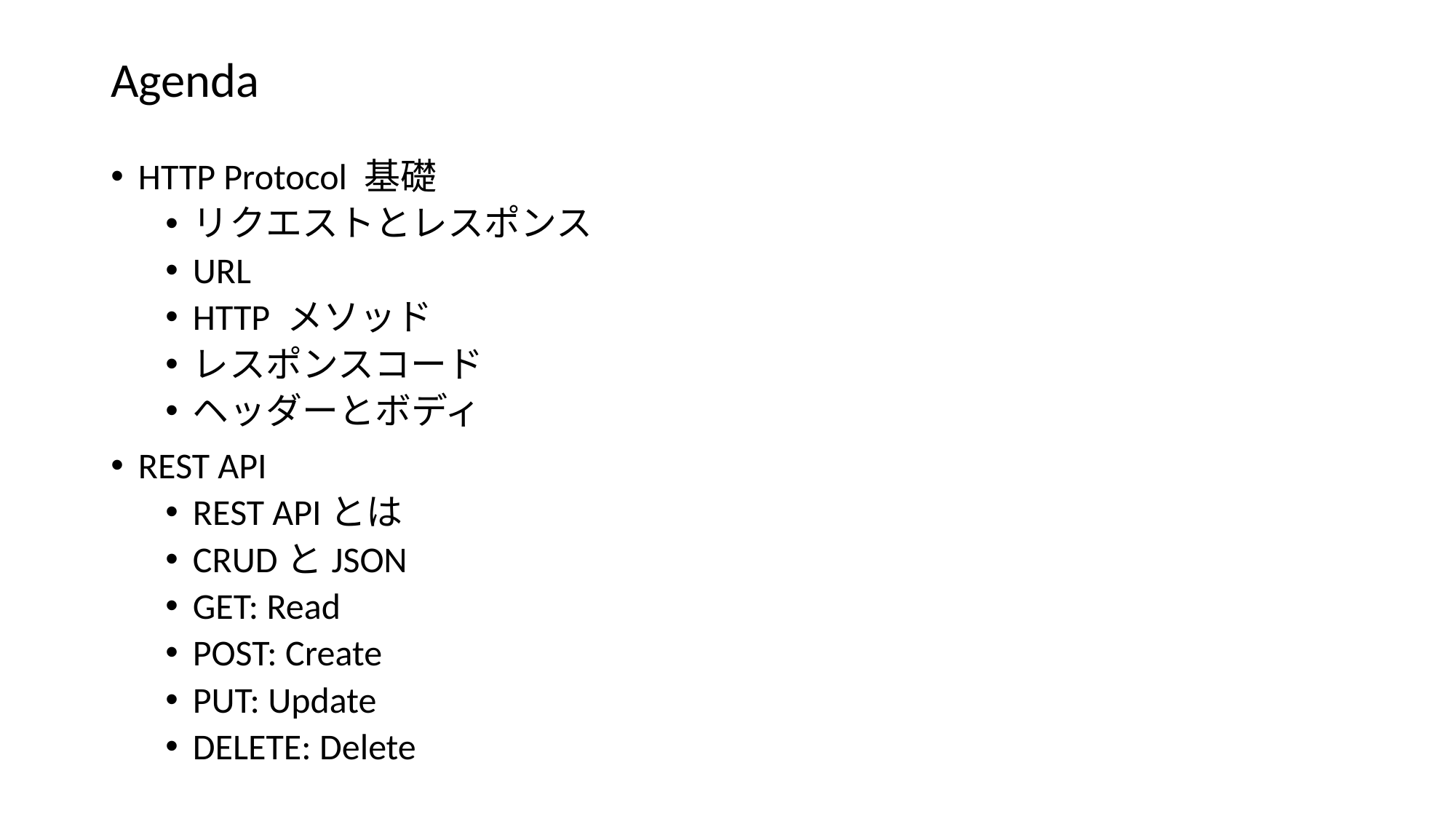

# Agenda
HTTP Protocol 基礎
リクエストとレスポンス
URL
HTTP メソッド
レスポンスコード
ヘッダーとボディ
REST API
REST APIとは
CRUDとJSON
GET: Read
POST: Create
PUT: Update
DELETE: Delete